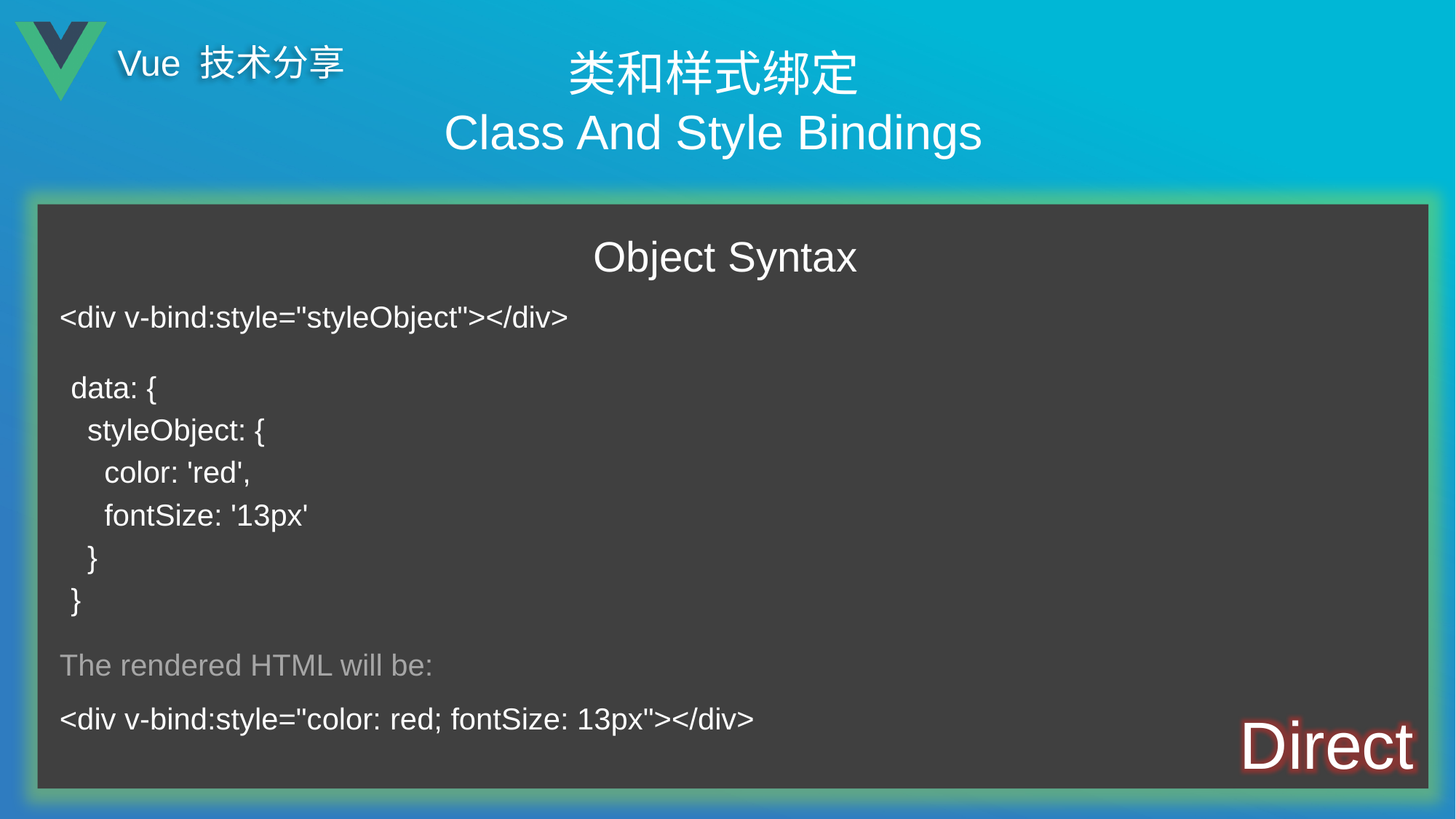

# 类和样式绑定 Class And Style Bindings

Object Syntax
<div v-bind:style="styleObject"></div>
data: {
  styleObject: {
    color: 'red',
    fontSize: '13px'
  }
}
The rendered HTML will be:
<div v-bind:style="color: red; fontSize: 13px"></div>
Direct